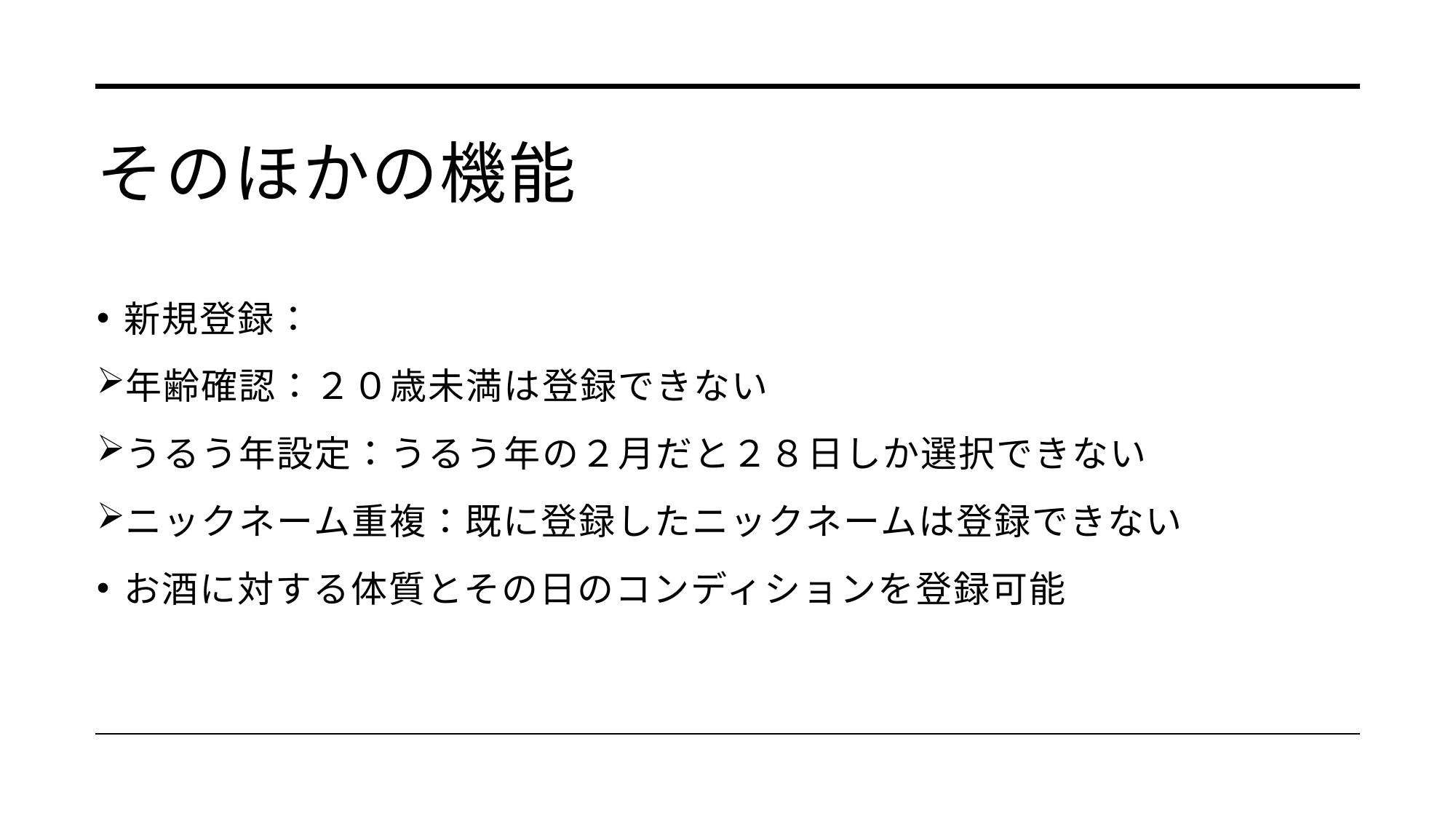

# そのほかの機能
新規登録：
年齢確認：２０歳未満は登録できない
うるう年設定：うるう年の２月だと２８日しか選択できない
ニックネーム重複：既に登録したニックネームは登録できない
お酒に対する体質とその日のコンディションを登録可能